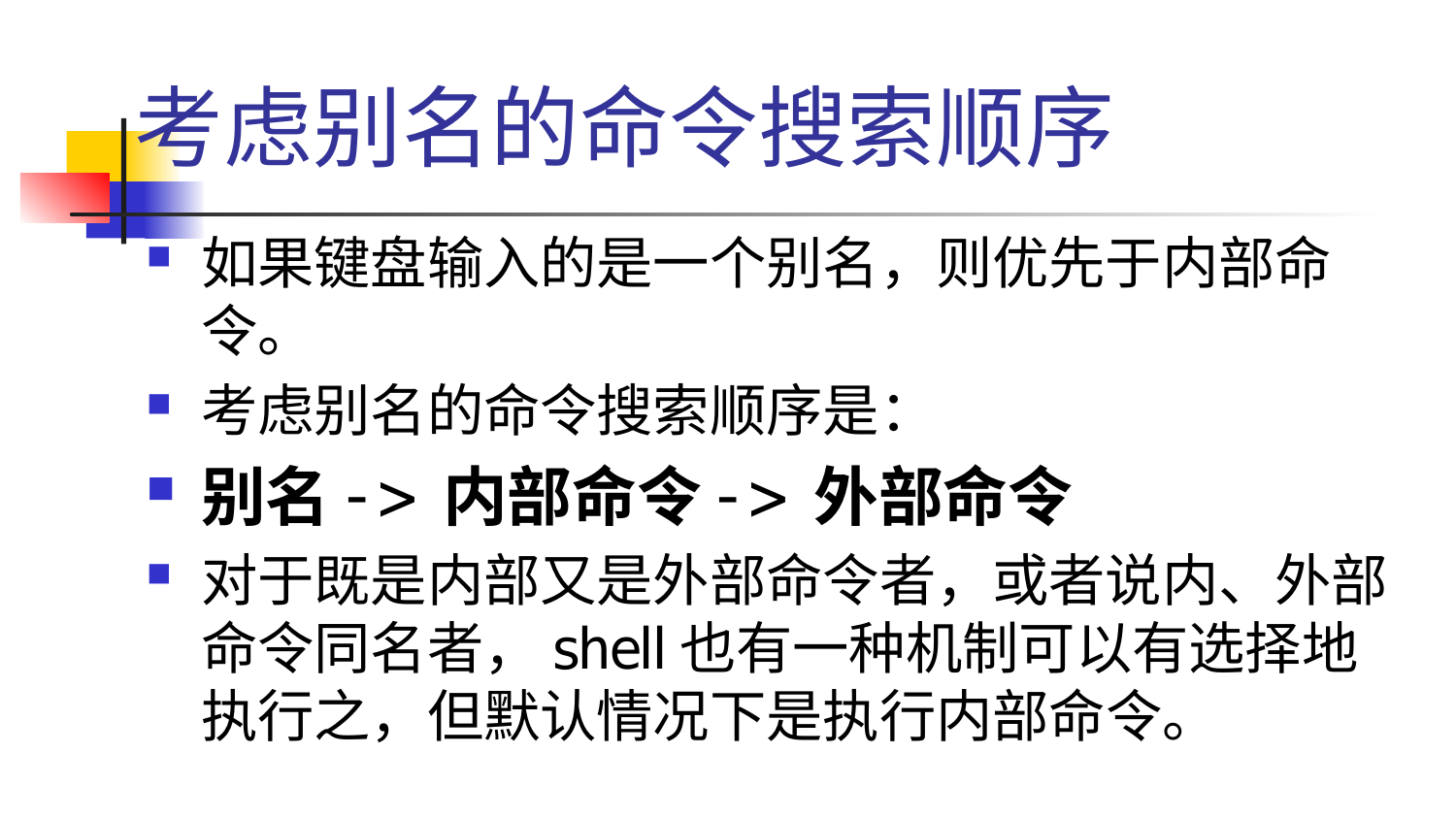

# 考虑别名的命令搜索顺序
如果键盘输入的是一个别名，则优先于内部命令。
考虑别名的命令搜索顺序是：
别名->内部命令->外部命令
对于既是内部又是外部命令者，或者说内、外部命令同名者，shell也有一种机制可以有选择地执行之，但默认情况下是执行内部命令。